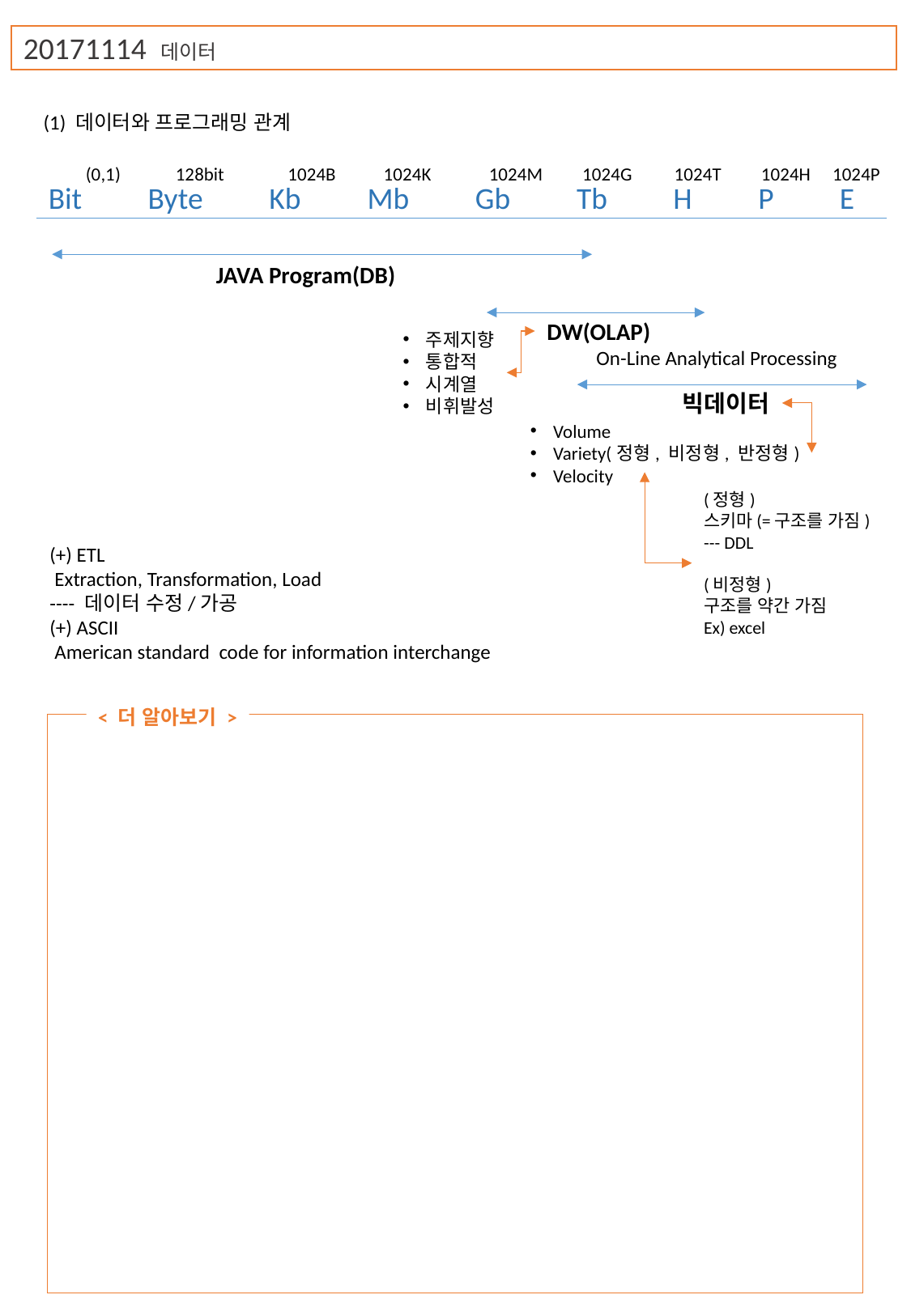

20171114 데이터

(1) 데이터와 프로그래밍 관계
(0,1)
128bit
1024B
1024K
1024M
1024G
1024T
1024H
1024P
Bit
Byte
Kb
Mb
Gb
Tb
H
P
E
JAVA Program(DB)
DW(OLAP)
주제지향
통합적
시계열
비휘발성
On-Line Analytical Processing
빅데이터
Volume
Variety(정형, 비정형, 반정형)
Velocity
(정형)
스키마(=구조를 가짐)
--- DDL

(비정형)
구조를 약간 가짐
Ex) excel
(+) ETL
 Extraction, Transformation, Load
---- 데이터 수정/가공
(+) ASCII
 American standard  code for information interchange
< 더 알아보기 >